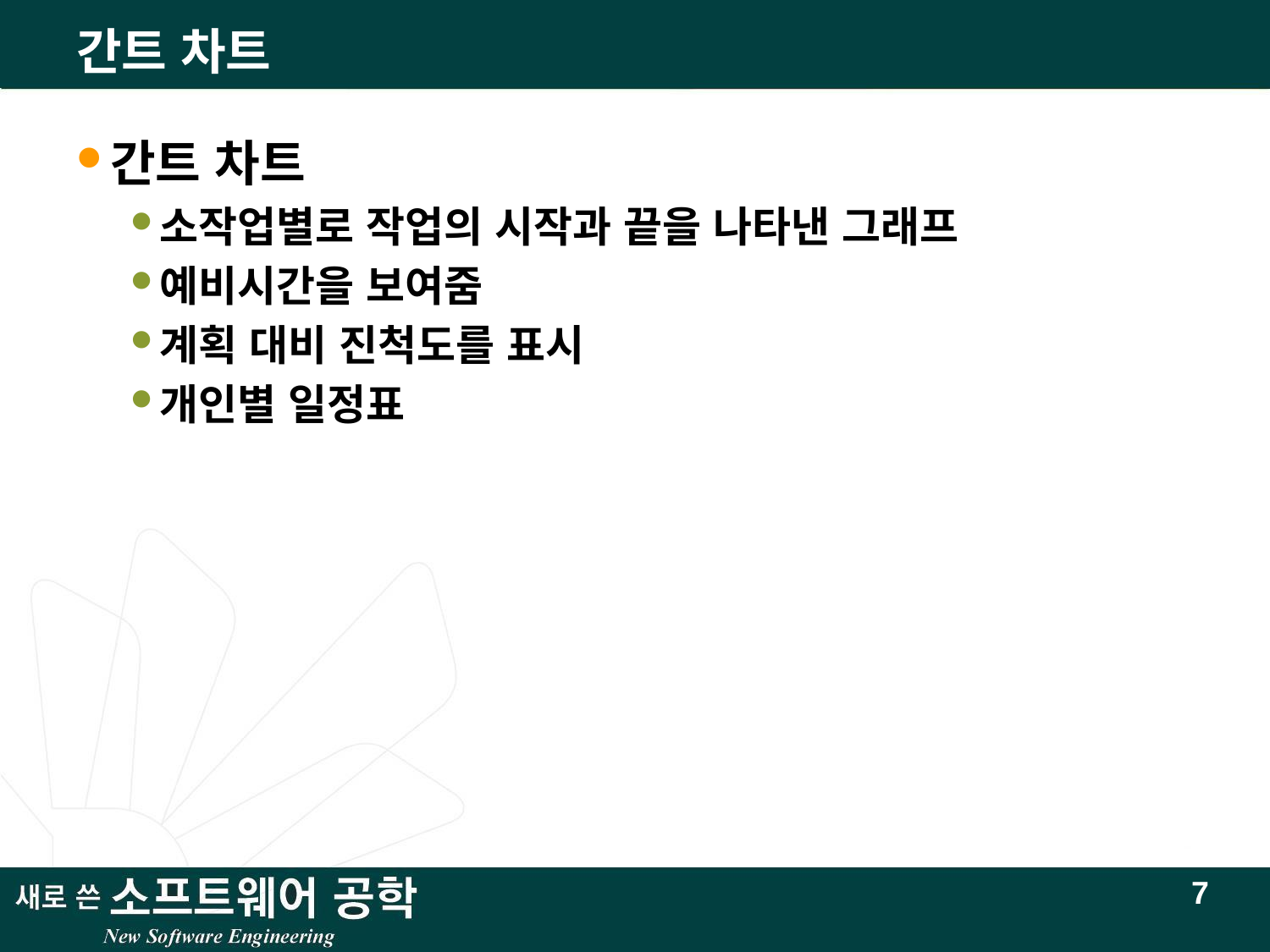

# 간트 차트
간트 차트
소작업별로 작업의 시작과 끝을 나타낸 그래프
예비시간을 보여줌
계획 대비 진척도를 표시
개인별 일정표
7